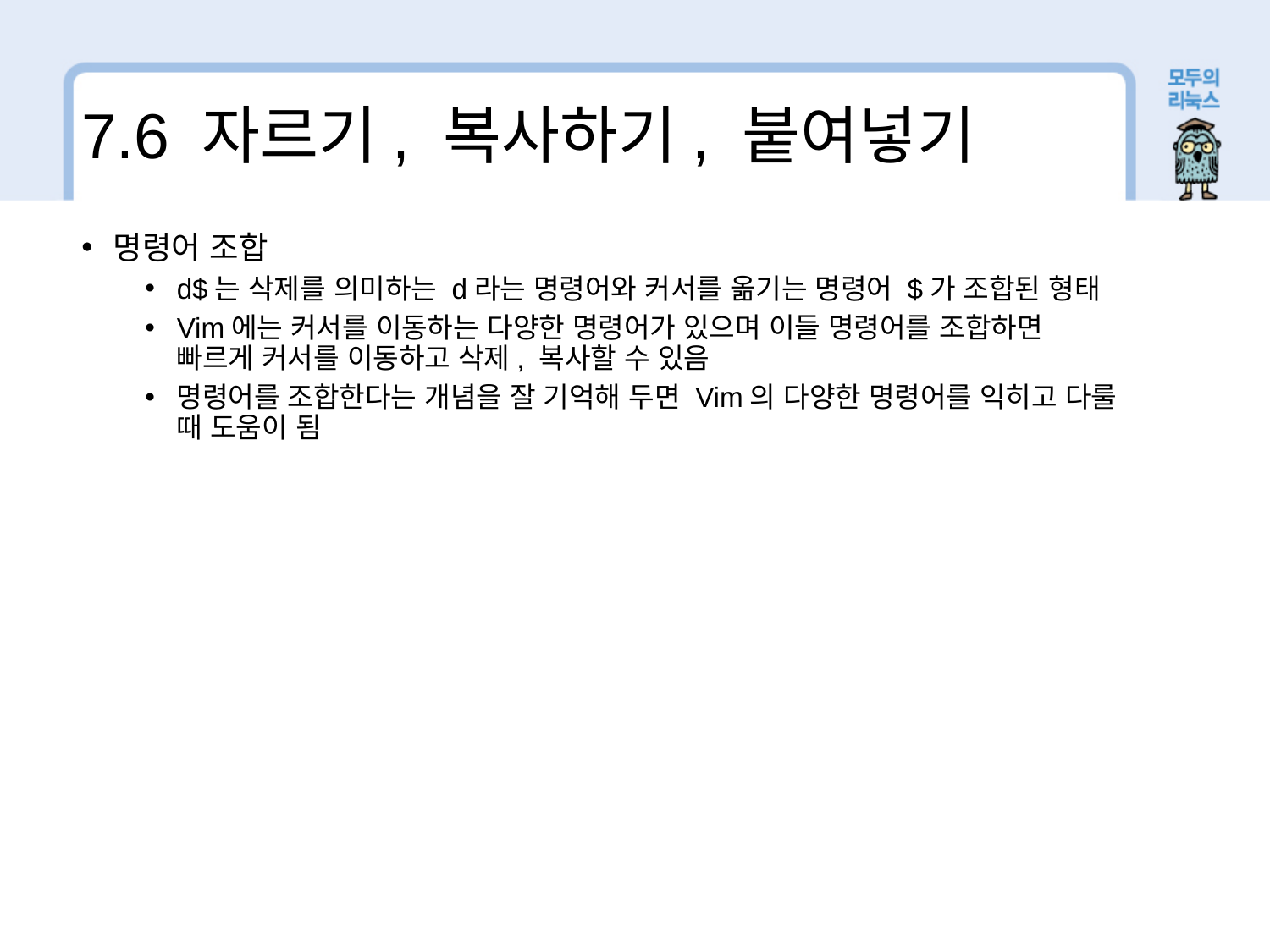

7.6 자르기, 복사하기, 붙여넣기
명령어 조합
d$는 삭제를 의미하는 d라는 명령어와 커서를 옮기는 명령어 $가 조합된 형태
Vim에는 커서를 이동하는 다양한 명령어가 있으며 이들 명령어를 조합하면 빠르게 커서를 이동하고 삭제, 복사할 수 있음
명령어를 조합한다는 개념을 잘 기억해 두면 Vim의 다양한 명령어를 익히고 다룰 때 도움이 됨